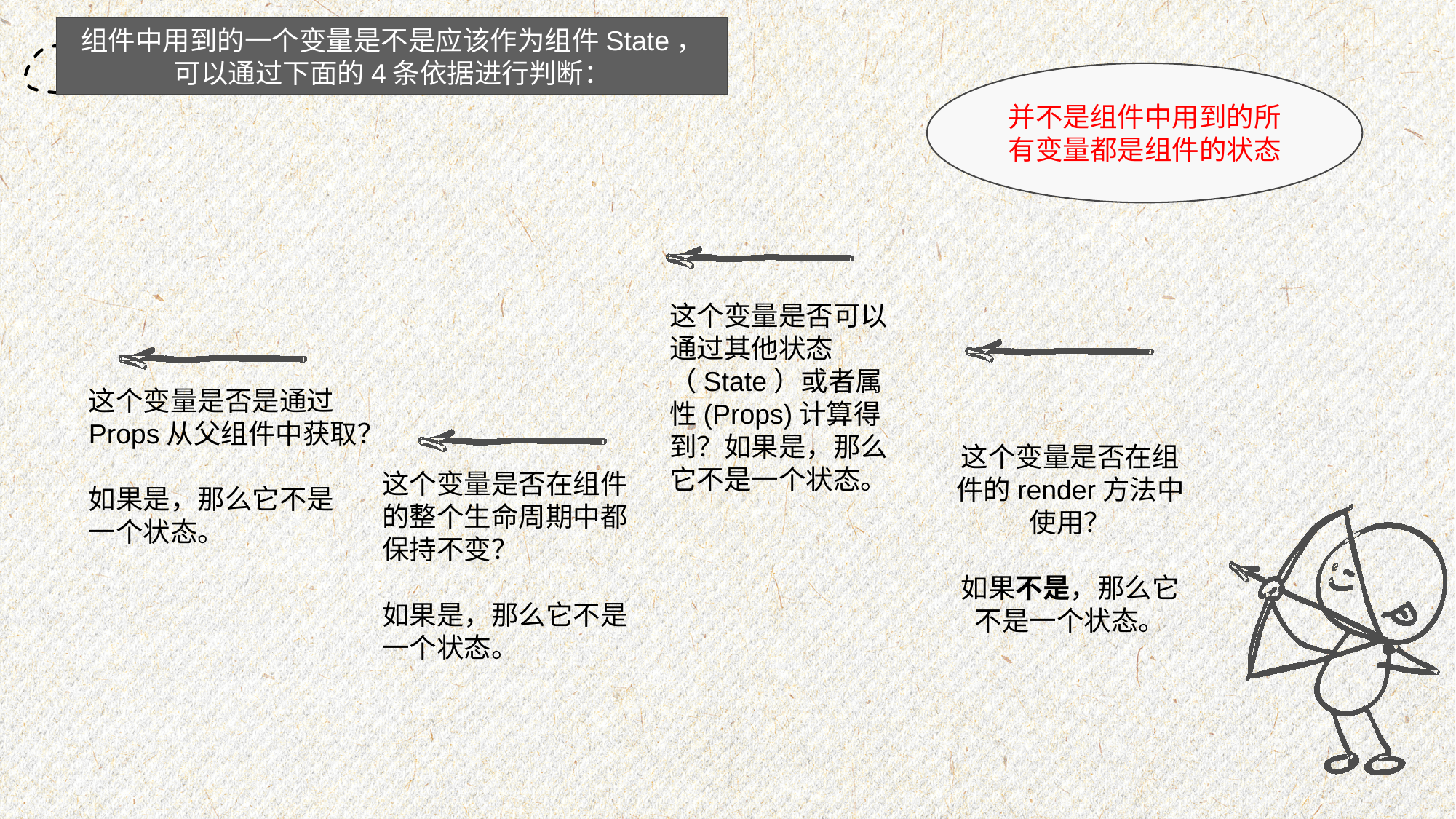

组件中用到的一个变量是不是应该作为组件State，可以通过下面的4条依据进行判断：
并不是组件中用到的所有变量都是组件的状态

这个变量是否可以通过其他状态（State）或者属性(Props)计算得到？如果是，那么它不是一个状态。

这个变量是否是通过Props从父组件中获取？

如果是，那么它不是一个状态。

这个变量是否在组件的render方法中使用？

如果不是，那么它不是一个状态。
这个变量是否在组件的整个生命周期中都保持不变？

如果是，那么它不是一个状态。